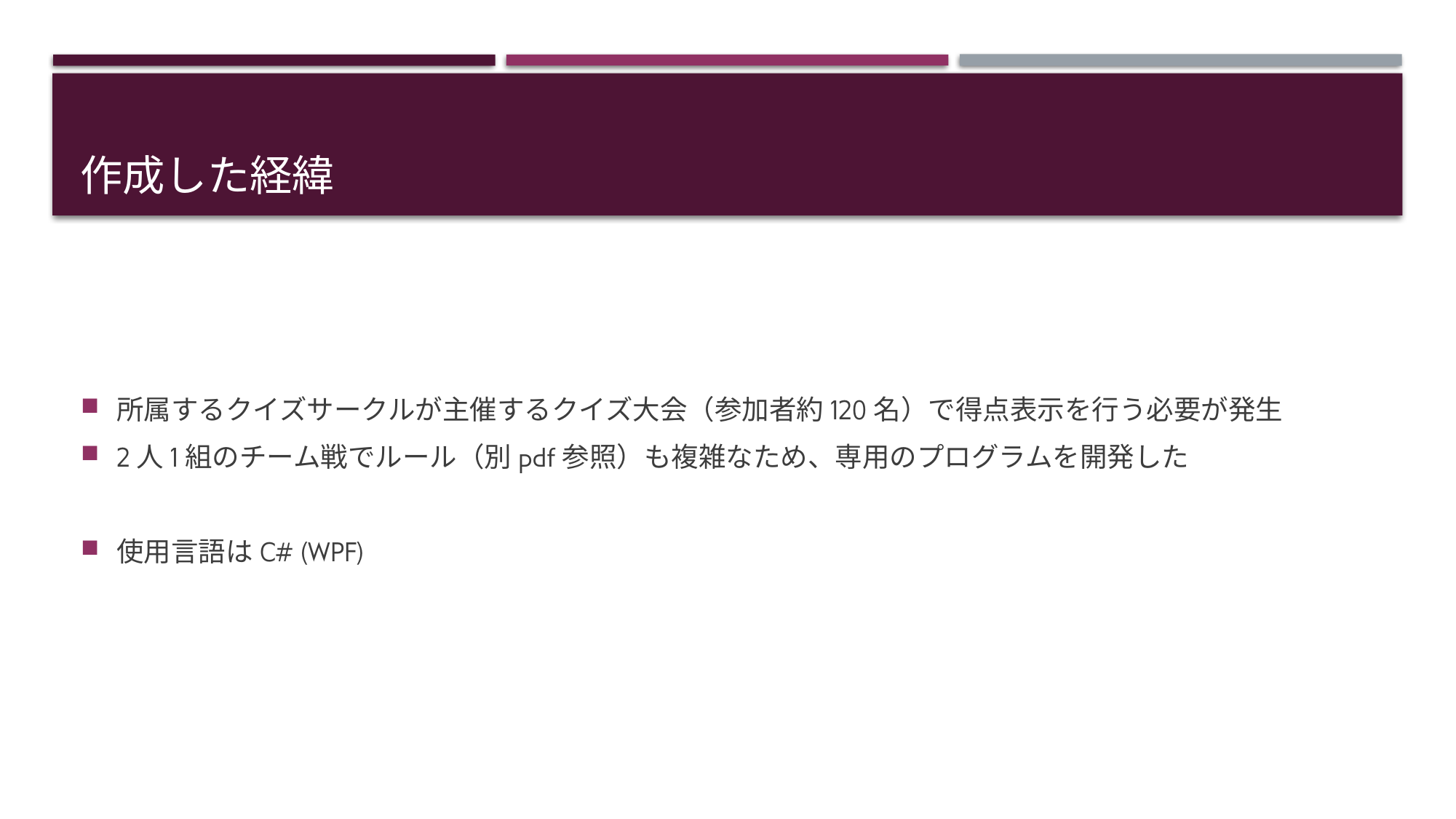

# 作成した経緯
所属するクイズサークルが主催するクイズ大会（参加者約120名）で得点表示を行う必要が発生
2人1組のチーム戦でルール（別pdf参照）も複雑なため、専用のプログラムを開発した

使用言語はC# (WPF)